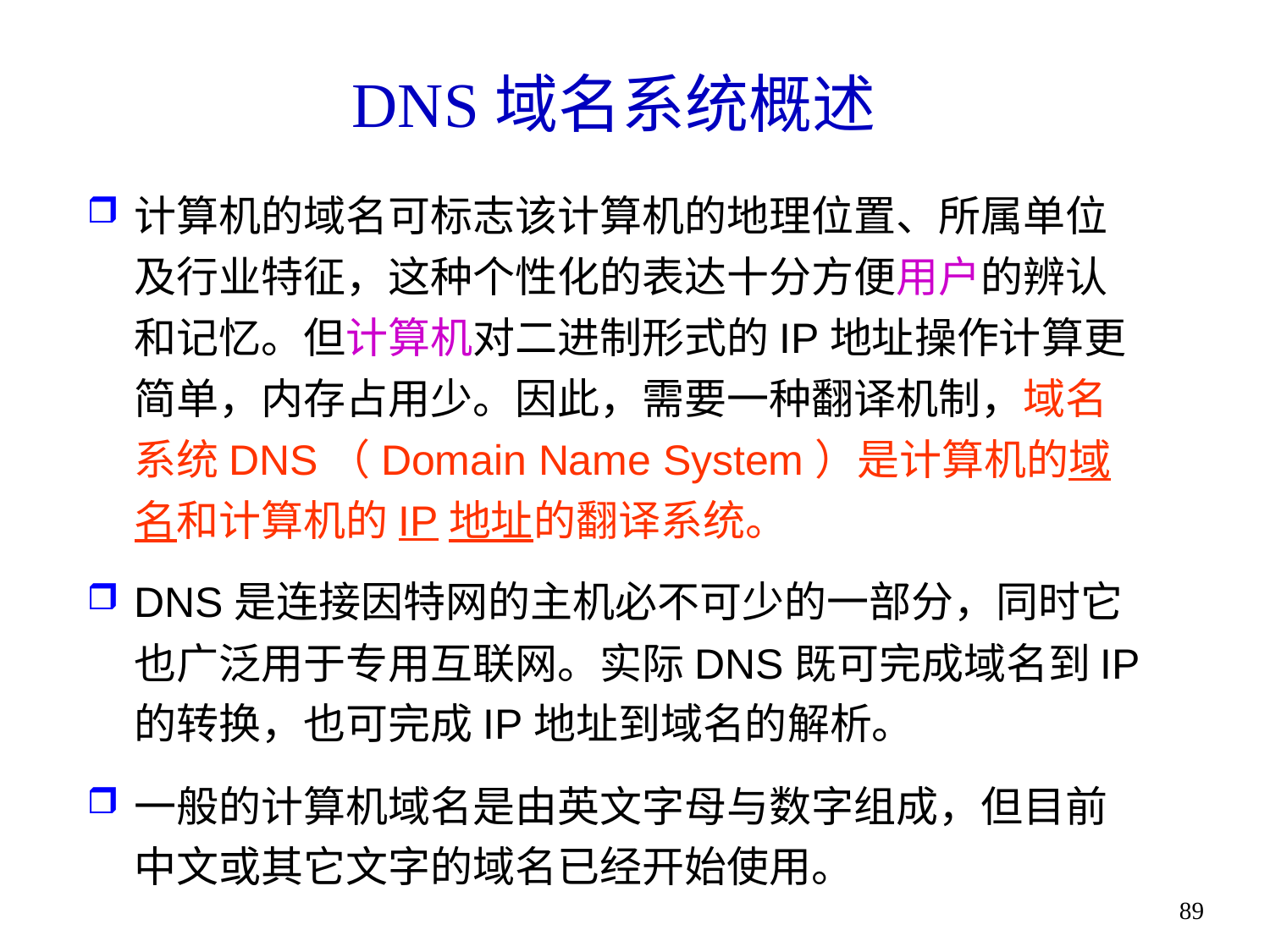

# DNS域名系统概述
计算机的域名可标志该计算机的地理位置、所属单位及行业特征，这种个性化的表达十分方便用户的辨认和记忆。但计算机对二进制形式的IP地址操作计算更简单，内存占用少。因此，需要一种翻译机制，域名系统DNS（Domain Name System）是计算机的域名和计算机的IP地址的翻译系统。
DNS是连接因特网的主机必不可少的一部分，同时它也广泛用于专用互联网。实际DNS既可完成域名到IP的转换，也可完成IP地址到域名的解析。
一般的计算机域名是由英文字母与数字组成，但目前中文或其它文字的域名已经开始使用。

89